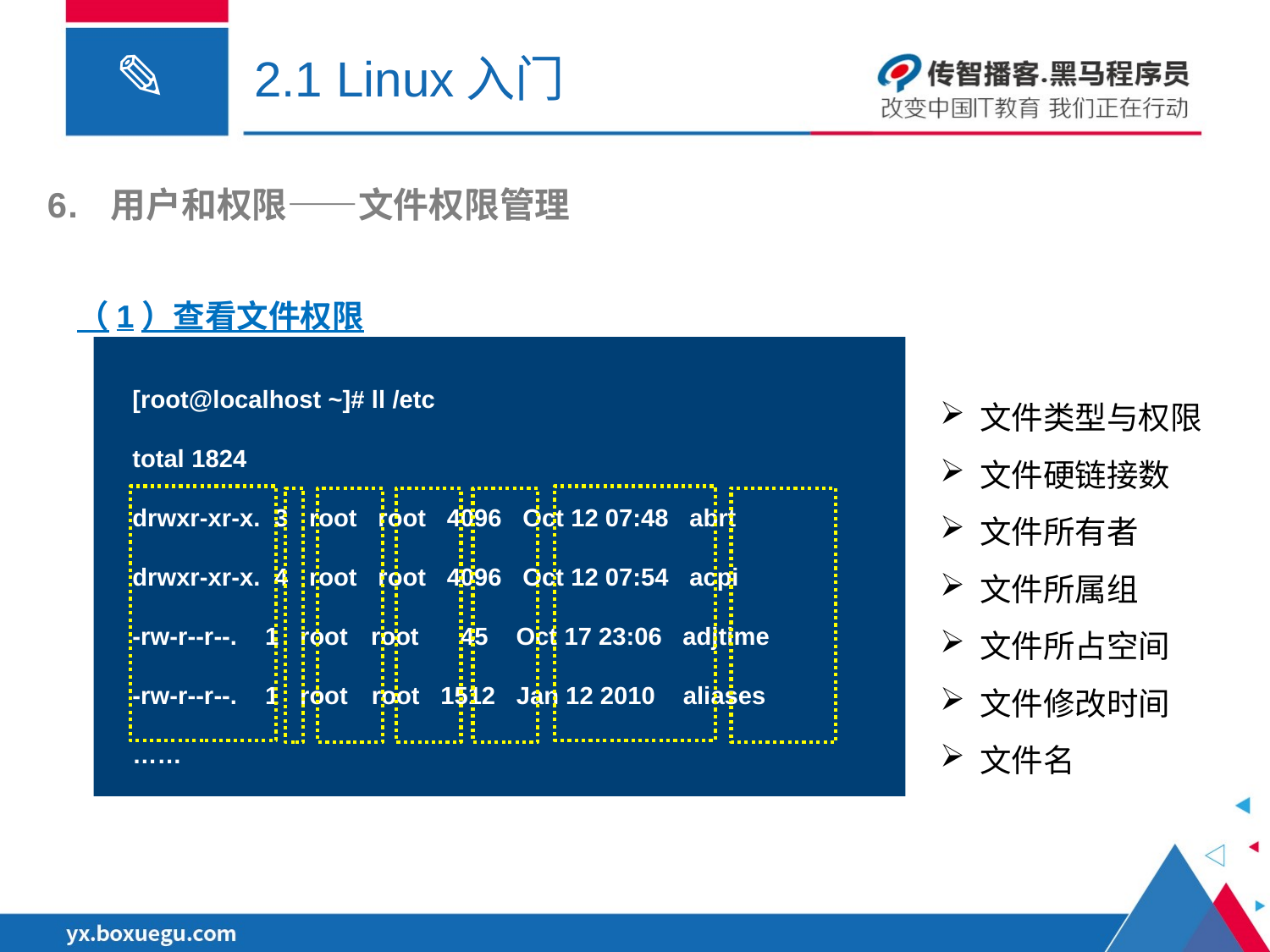

# 2.1 Linux入门
用户和权限——文件权限管理
（1）查看文件权限

[root@localhost ~]# ll /etc
total 1824
drwxr-xr-x.  3   root   root   4096   Oct 12 07:48   abrt
drwxr-xr-x.  4   root   root   4096   Oct 12 07:54   acpi
-rw-r--r--.    1   root    root      45    Oct 17 23:06   adjtime
-rw-r--r--.    1   root    root   1512   Jan 12 2010    aliases
……
文件类型与权限
文件硬链接数
文件所有者
文件所属组
文件所占空间
文件修改时间
文件名